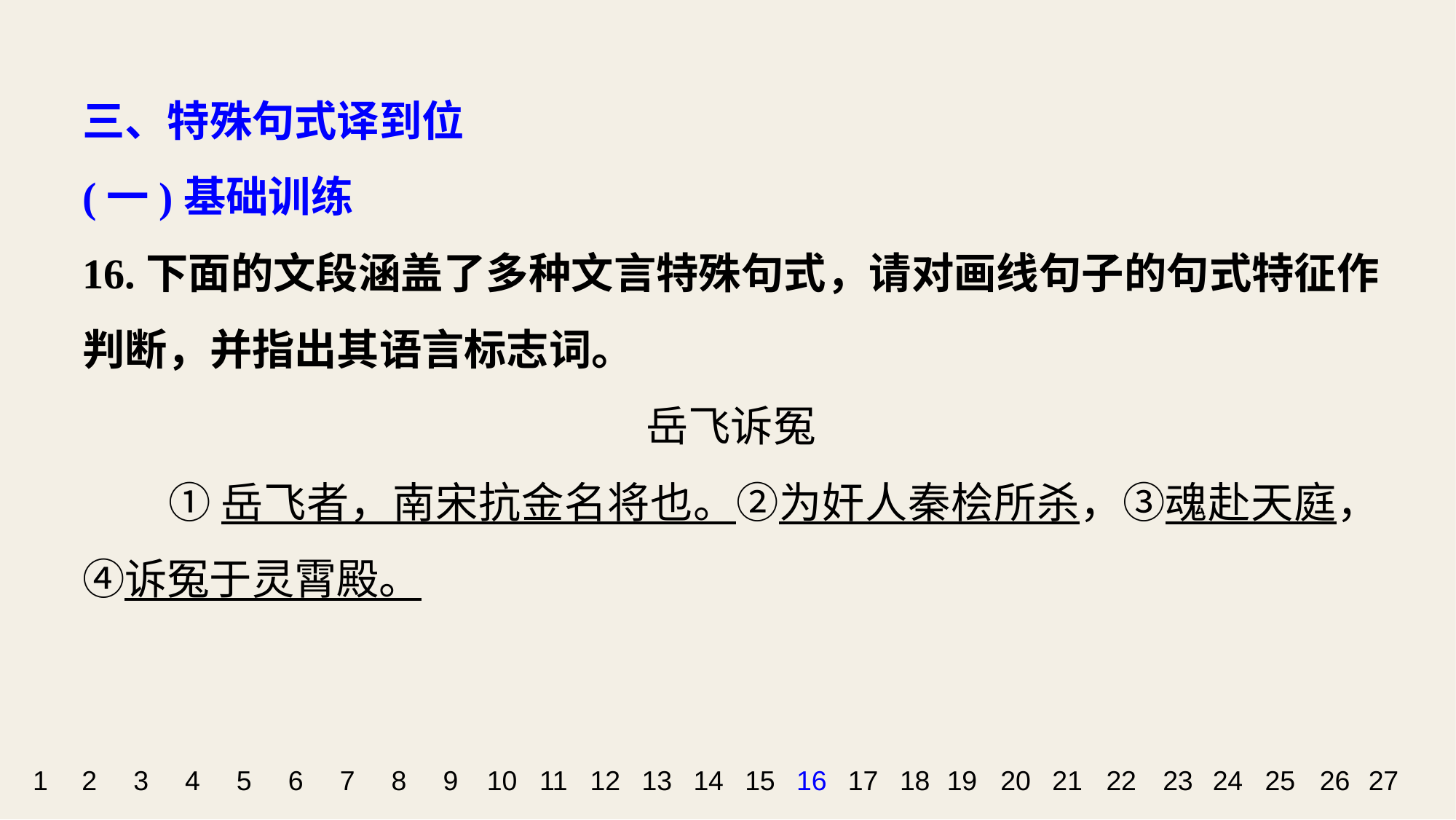

三、特殊句式译到位
(一)基础训练
16.下面的文段涵盖了多种文言特殊句式，请对画线句子的句式特征作判断，并指出其语言标志词。
岳飞诉冤
①岳飞者，南宋抗金名将也。②为奸人秦桧所杀，③魂赴天庭，④诉冤于灵霄殿。
1
2
3
4
5
6
7
8
9
10
11
12
13
14
15
16
17
18
19
20
21
22
23
24
25
26
27